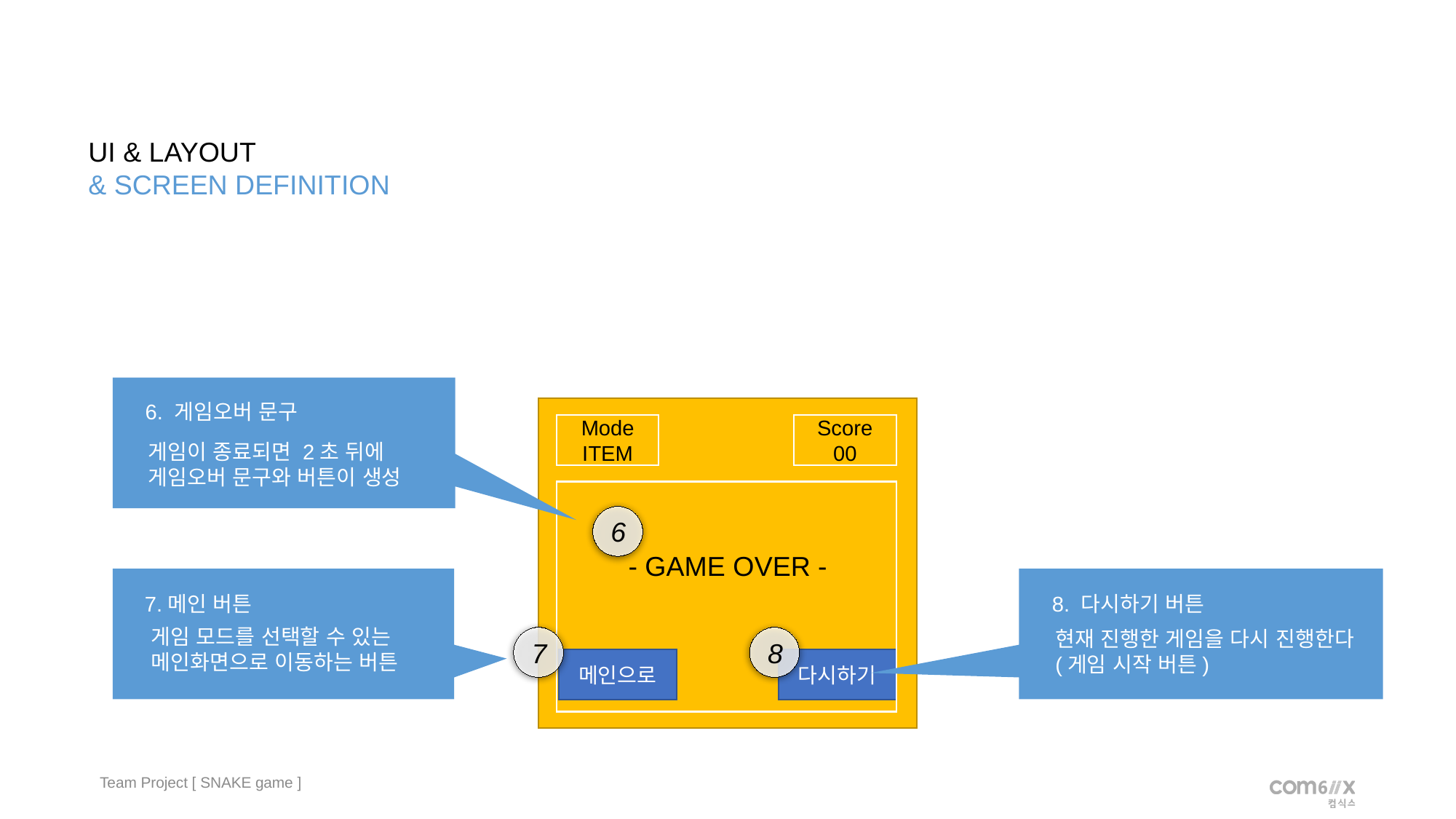

UI & LAYOUT
& SCREEN DEFINITION

6. 게임오버 문구

메인으로
다시하기
Mode
ITEM
Score 00
게임이 종료되면 2초 뒤에
게임오버 문구와 버튼이 생성

6
- GAME OVER -

8. 다시하기 버튼
7.메인 버튼
게임 모드를 선택할 수 있는
메인화면으로 이동하는 버튼
현재 진행한 게임을 다시 진행한다
(게임 시작 버튼)
7
8